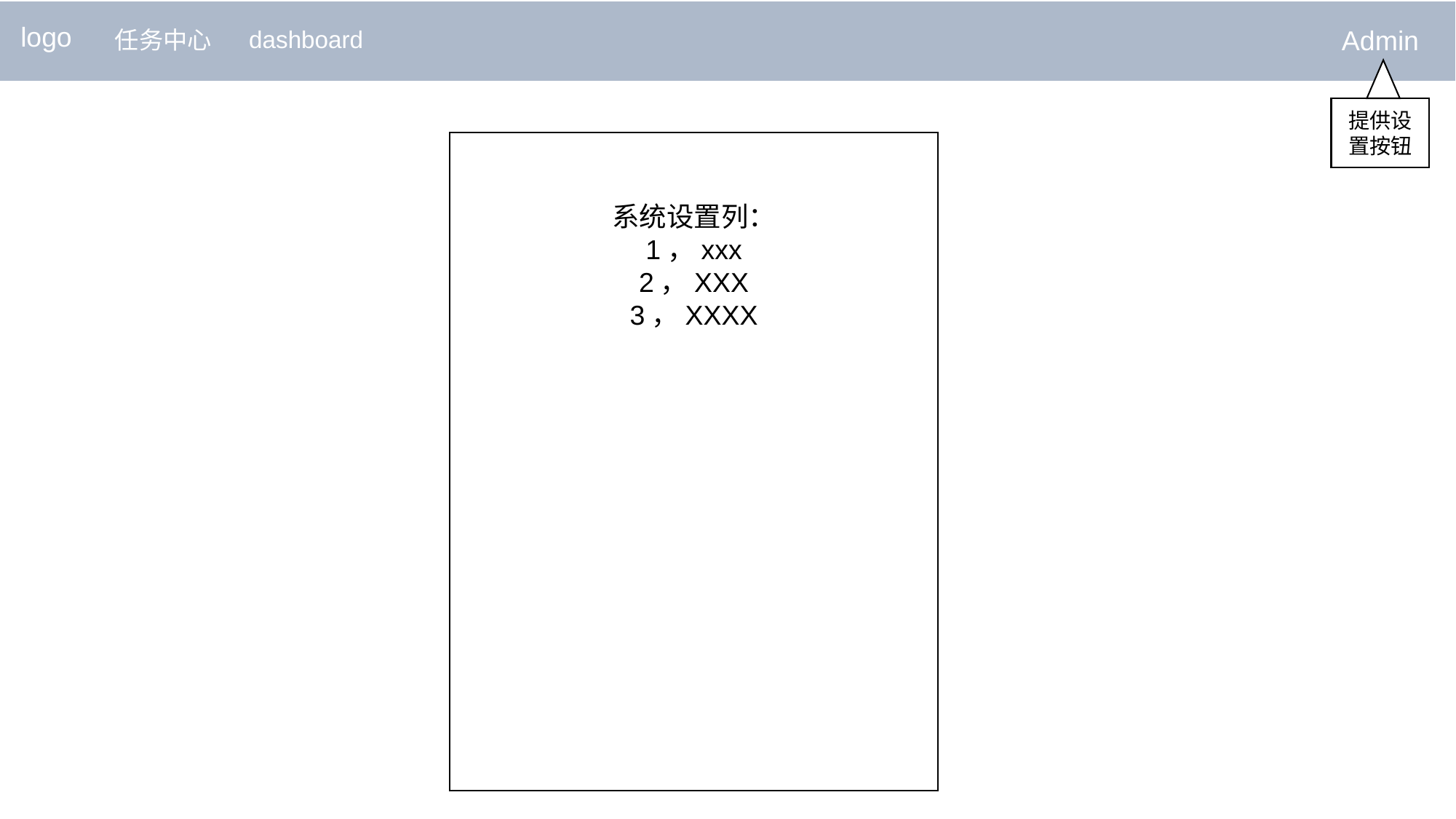

任务中心
dashboard

logo
Admin

提供设置按钮
系统设置列：
1，xxx
2，XXX
3，XXXX